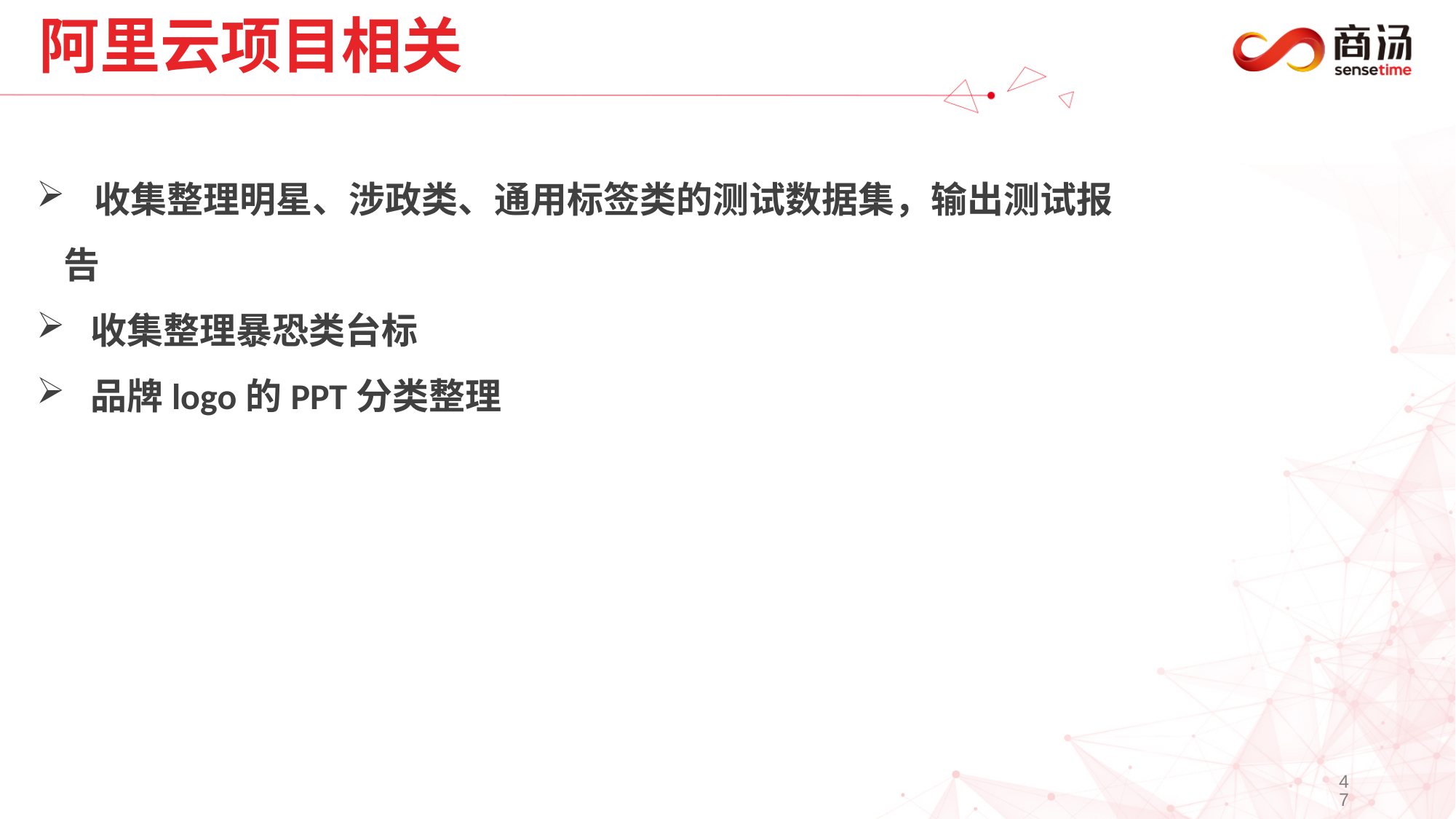

# 阿里云项目相关
  收集整理明星、涉政类、通用标签类的测试数据集，输出测试报告
  收集整理暴恐类台标
  品牌logo的PPT分类整理
47